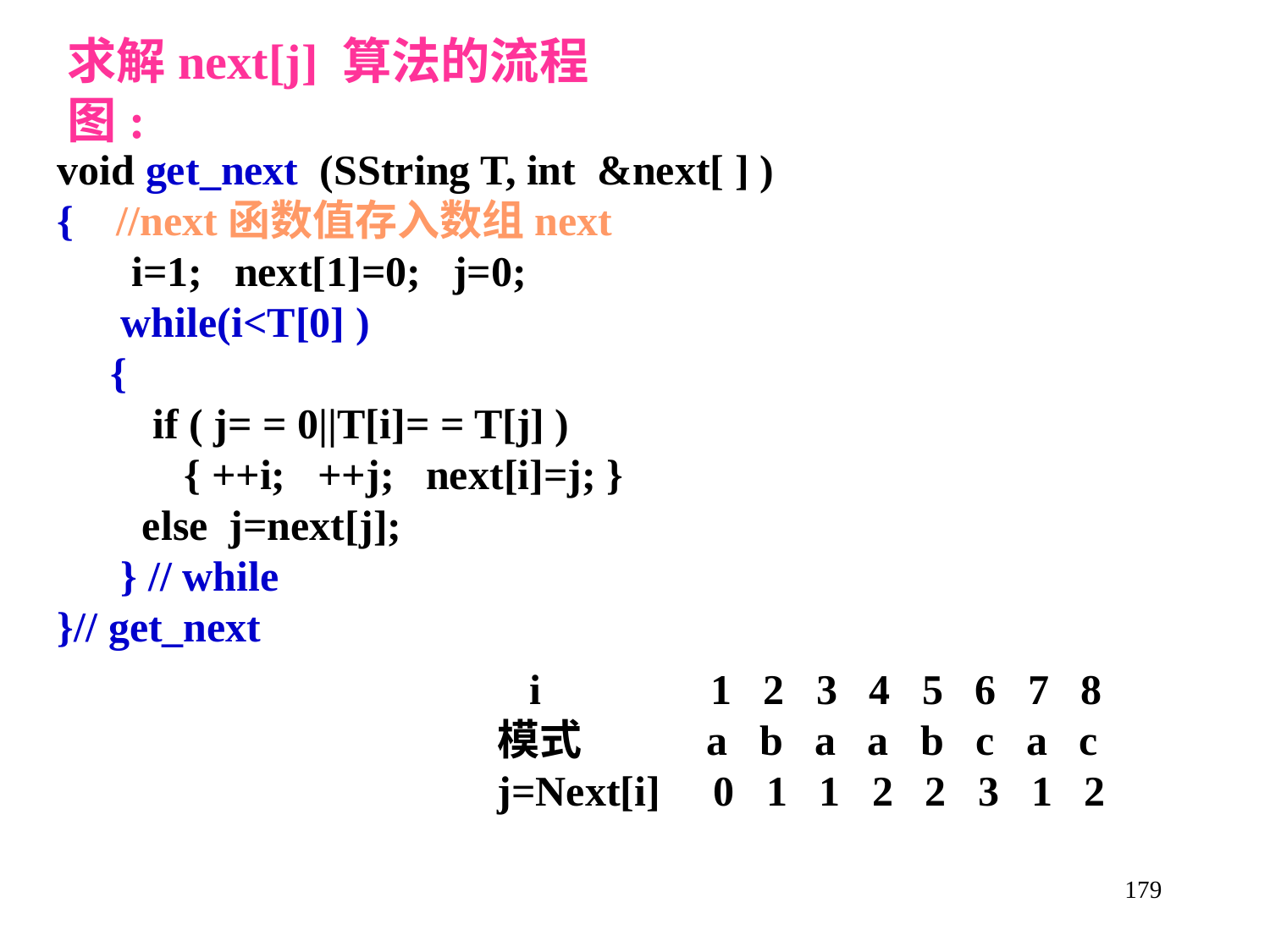

# 求解next[j] 算法的流程图:
void get_next  (SString T, int  &next[ ] )
{    //next函数值存入数组next
       i=1;   next[1]=0;   j=0;
      while(i<T[0] )
     {
         if ( j= = 0||T[i]= = T[j] )
            { ++i;   ++j;   next[i]=j; }
        else  j=next[j];
      } // while
}// get_next
   i                1   2   3   4   5   6   7   8
模式            a   b   a   a   b   c   a   c
j=Next[i]     0   1   1   2   2   3   1   2
179